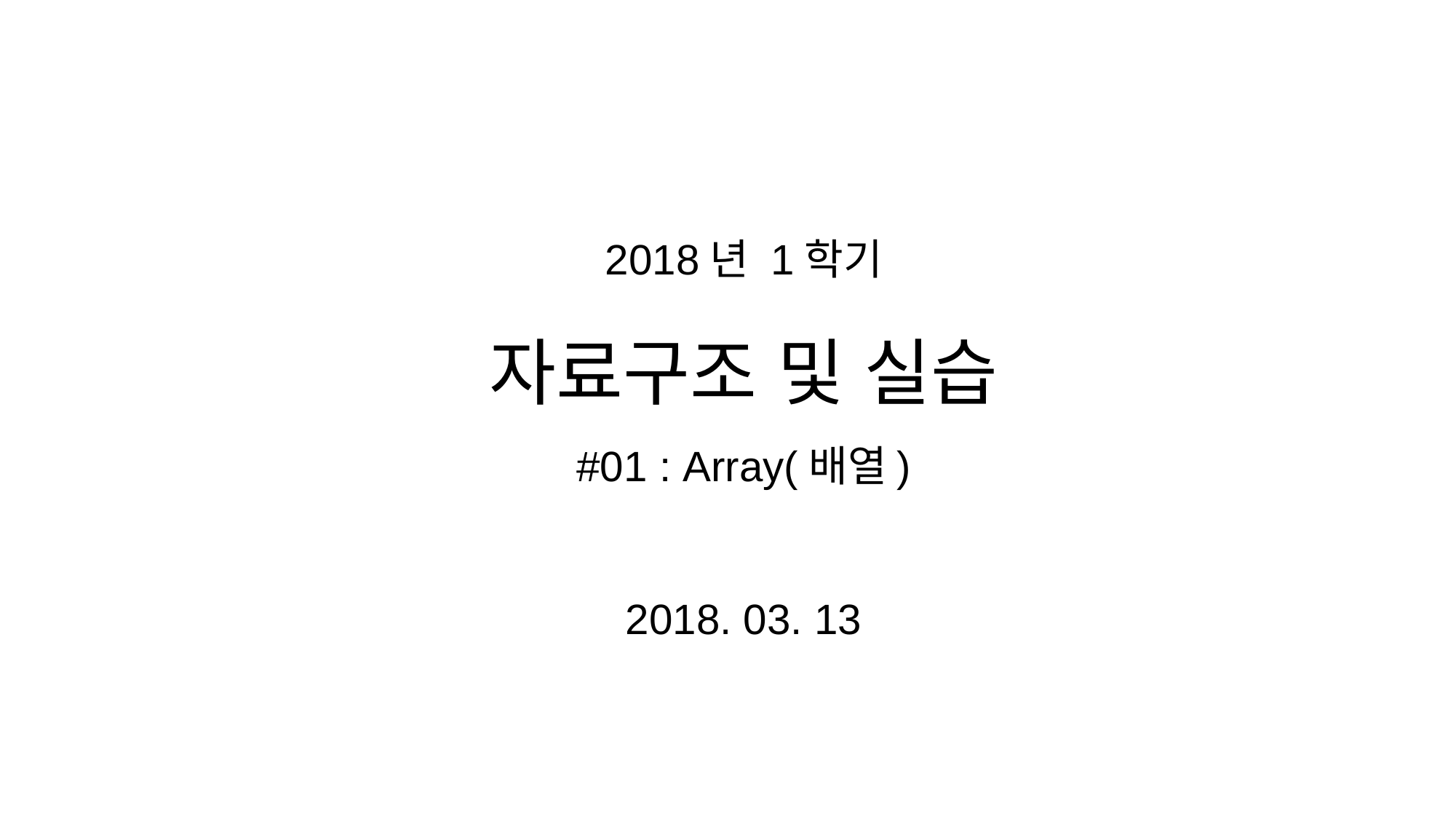

# 2018년 1학기 자료구조 및 실습 #01 : Array(배열) 2018. 03. 13